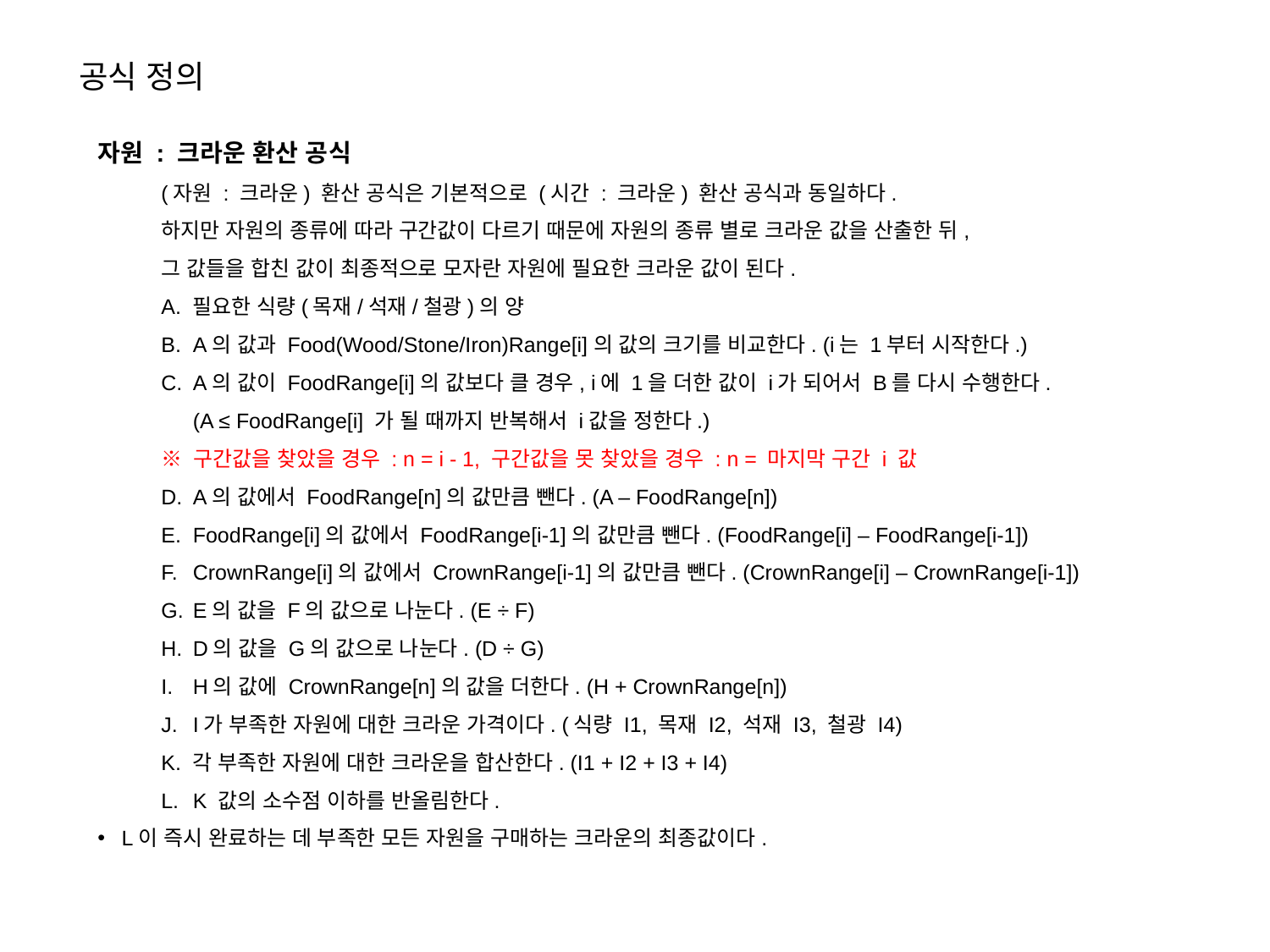

공식 정의
자원 : 크라운 환산 공식
(자원 : 크라운) 환산 공식은 기본적으로 (시간 : 크라운) 환산 공식과 동일하다.
하지만 자원의 종류에 따라 구간값이 다르기 때문에 자원의 종류 별로 크라운 값을 산출한 뒤,
그 값들을 합친 값이 최종적으로 모자란 자원에 필요한 크라운 값이 된다.
필요한 식량(목재/석재/철광)의 양
A의 값과 Food(Wood/Stone/Iron)Range[i]의 값의 크기를 비교한다. (i는 1부터 시작한다.)
A의 값이 FoodRange[i]의 값보다 클 경우, i에 1을 더한 값이 i가 되어서 B를 다시 수행한다.
(A ≤ FoodRange[i] 가 될 때까지 반복해서 i값을 정한다.)
※ 구간값을 찾았을 경우 : n = i - 1, 구간값을 못 찾았을 경우 : n = 마지막 구간 i 값
A의 값에서 FoodRange[n]의 값만큼 뺀다. (A – FoodRange[n])
FoodRange[i]의 값에서 FoodRange[i-1]의 값만큼 뺀다. (FoodRange[i] – FoodRange[i-1])
CrownRange[i]의 값에서 CrownRange[i-1]의 값만큼 뺀다. (CrownRange[i] – CrownRange[i-1])
E의 값을 F의 값으로 나눈다. (E ÷ F)
D의 값을 G의 값으로 나눈다. (D ÷ G)
H의 값에 CrownRange[n]의 값을 더한다. (H + CrownRange[n])
I가 부족한 자원에 대한 크라운 가격이다. (식량 I1, 목재 I2, 석재 I3, 철광 I4)
각 부족한 자원에 대한 크라운을 합산한다. (I1 + I2 + I3 + I4)
K 값의 소수점 이하를 반올림한다.
L이 즉시 완료하는 데 부족한 모든 자원을 구매하는 크라운의 최종값이다.